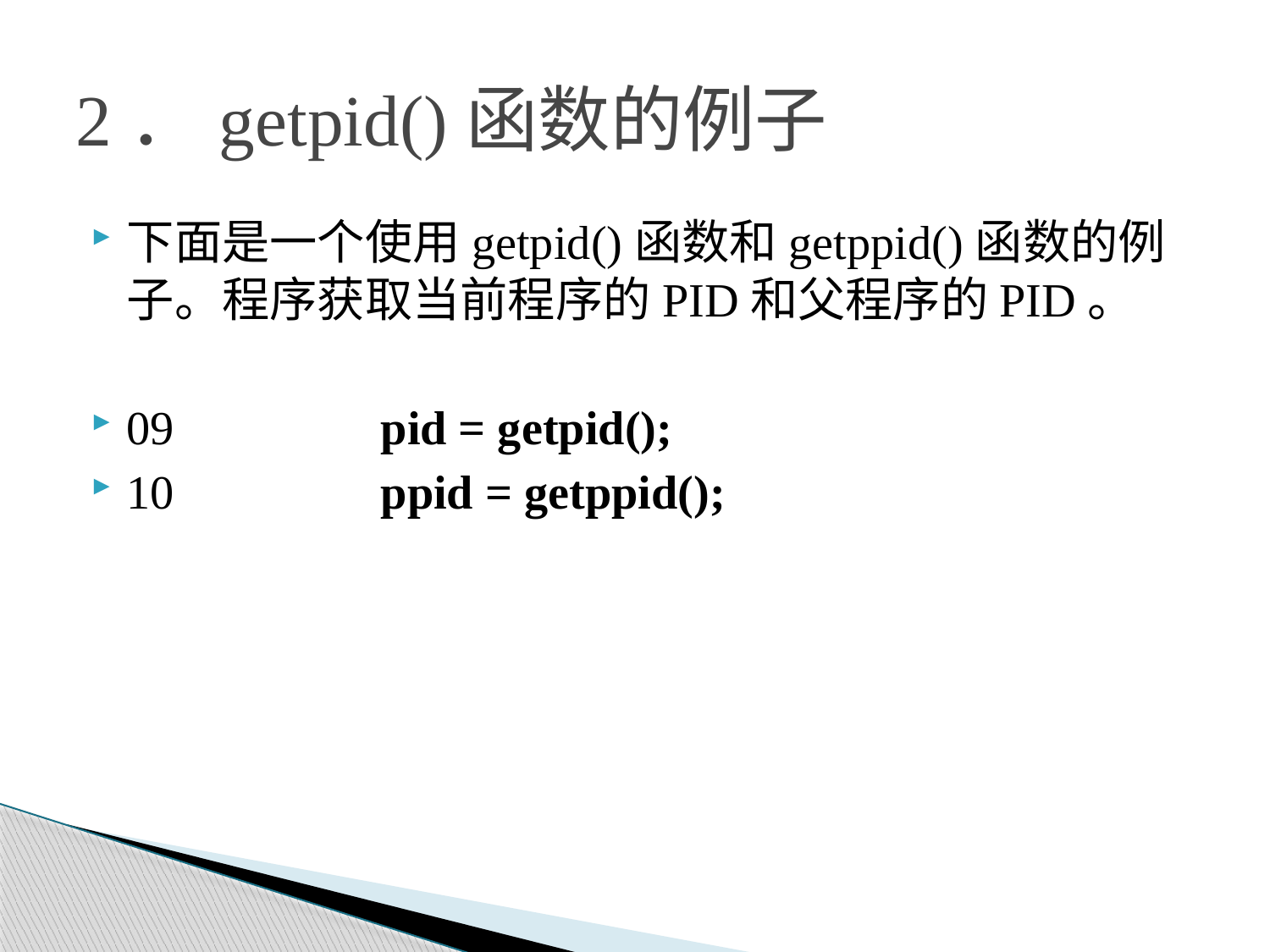

# 2．getpid()函数的例子
下面是一个使用getpid()函数和getppid()函数的例子。程序获取当前程序的PID和父程序的PID。

09		pid = getpid();
10		ppid = getppid();